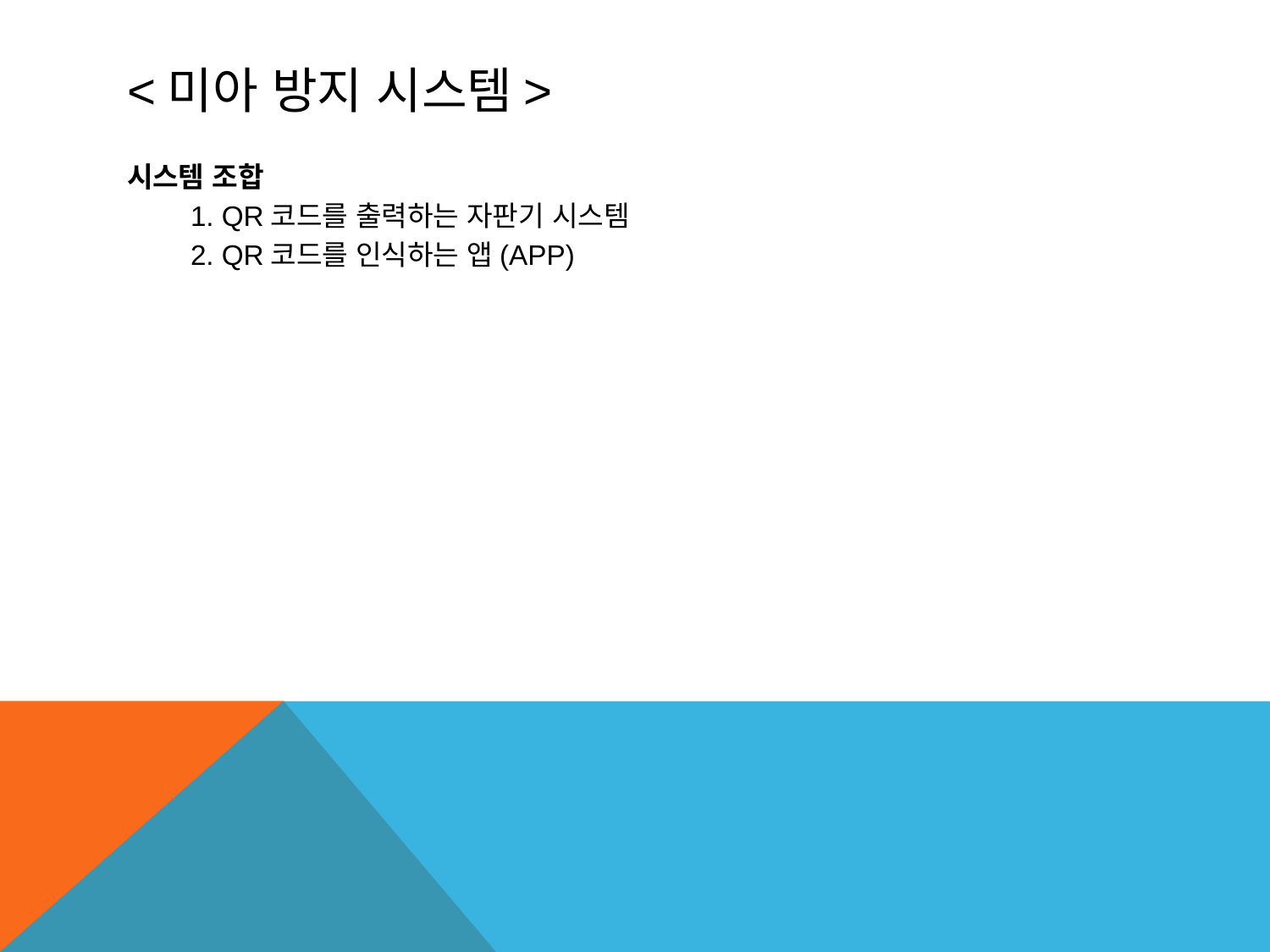

# <미아 방지 시스템>
시스템 조합
1. QR코드를 출력하는 자판기 시스템
2. QR코드를 인식하는 앱(APP)